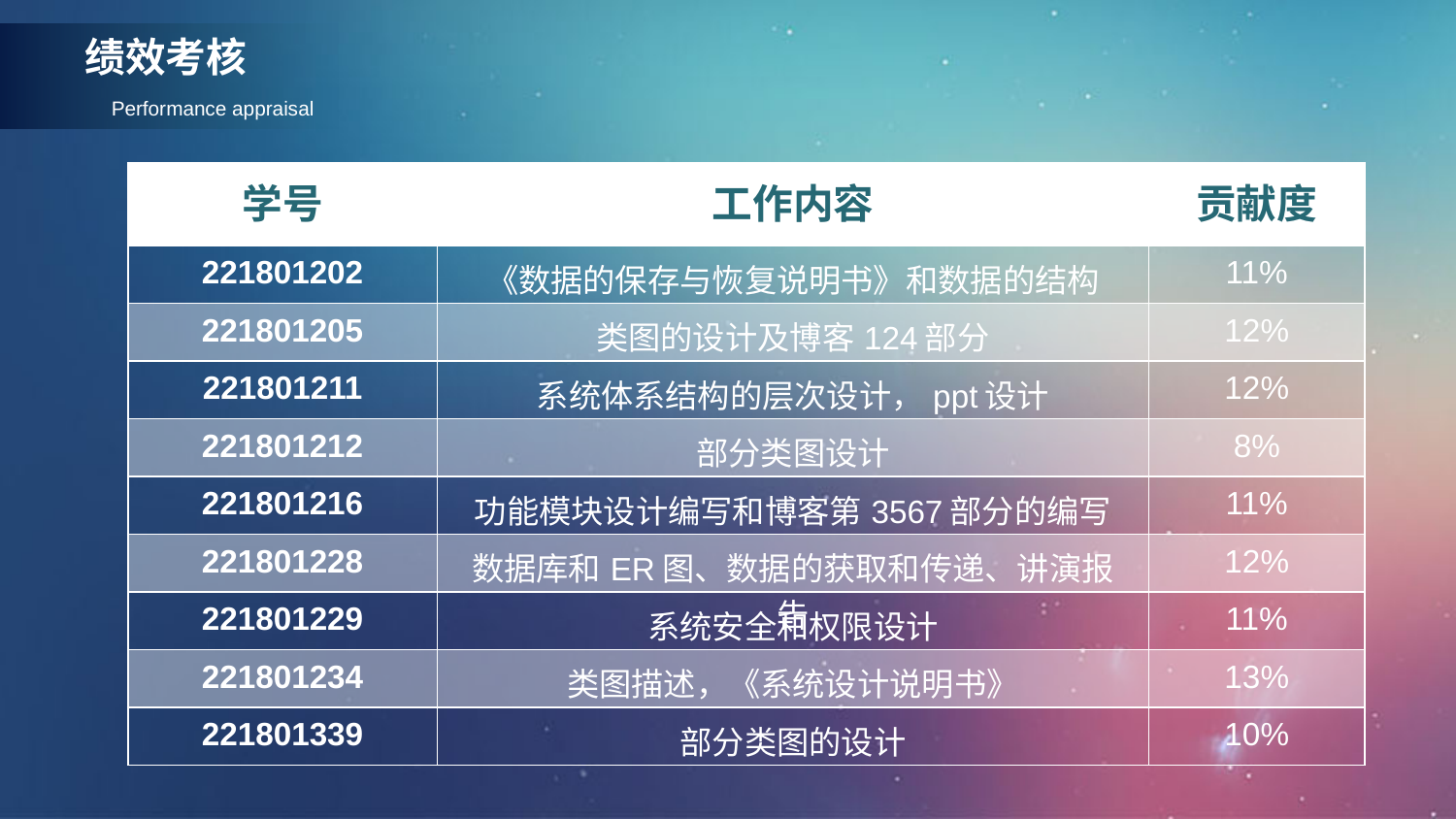

绩效考核
Performance appraisal
| 学号 | 工作内容 | 贡献度 |
| --- | --- | --- |
| 221801202 | 《数据的保存与恢复说明书》和数据的结构 | 11% |
| 221801205 | 类图的设计及博客124部分 | 12% |
| 221801211 | 系统体系结构的层次设计，ppt设计 | 12% |
| 221801212 | 部分类图设计 | 8% |
| 221801216 | 功能模块设计编写和博客第3567部分的编写 | 11% |
| 221801228 | 数据库和ER图、数据的获取和传递、讲演报告 | 12% |
| 221801229 | 系统安全和权限设计 | 11% |
| 221801234 | 类图描述，《系统设计说明书》 | 13% |
| 221801339 | 部分类图的设计 | 10% |